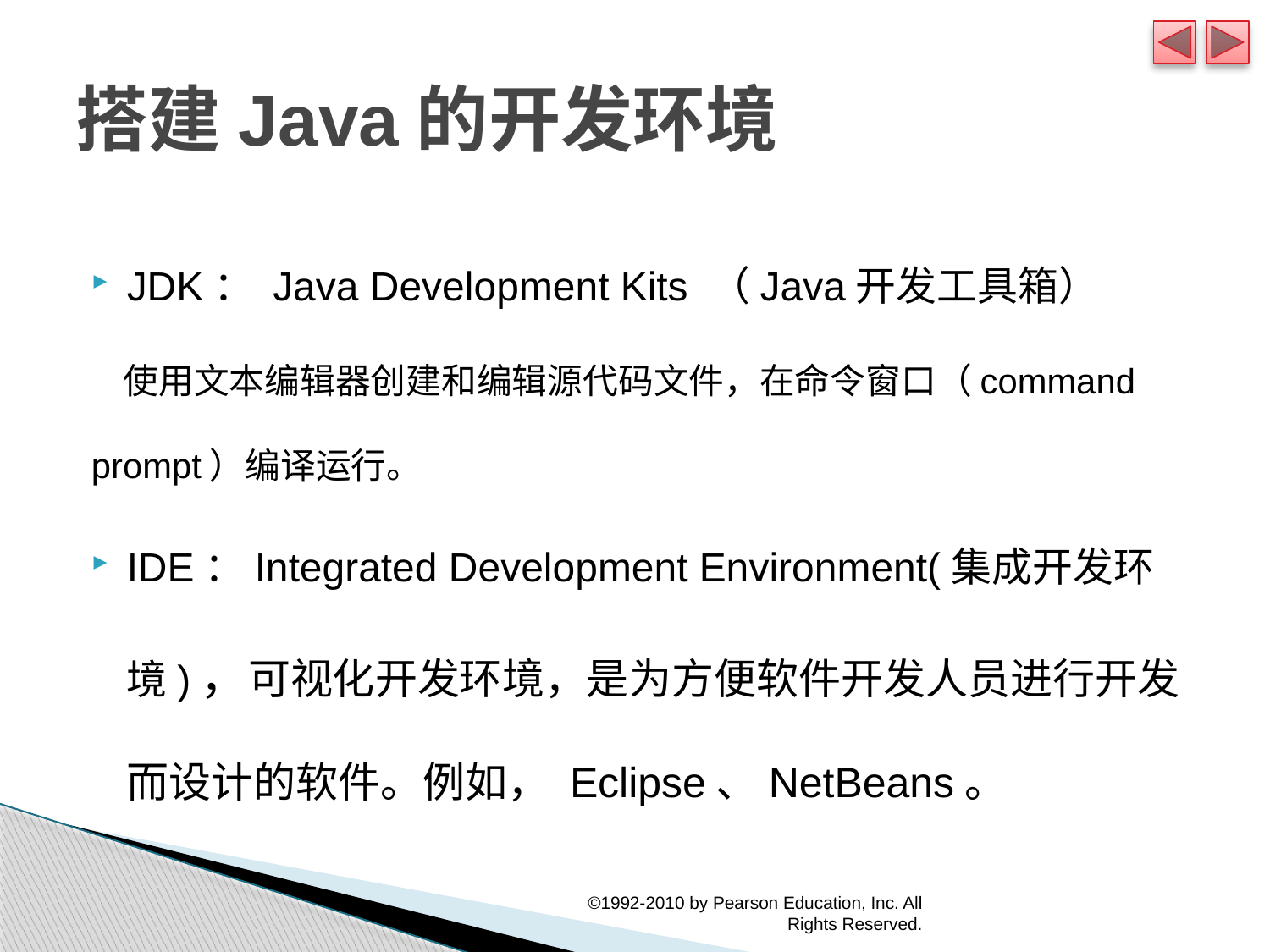

# 搭建Java的开发环境
JDK： Java Development Kits （Java开发工具箱）
   使用文本编辑器创建和编辑源代码文件，在命令窗口（command prompt）编译运行。
IDE：Integrated Development Environment(集成开发环境)，可视化开发环境，是为方便软件开发人员进行开发而设计的软件。例如， Eclipse、NetBeans。

©1992-2010 by Pearson Education, Inc. All Rights Reserved.